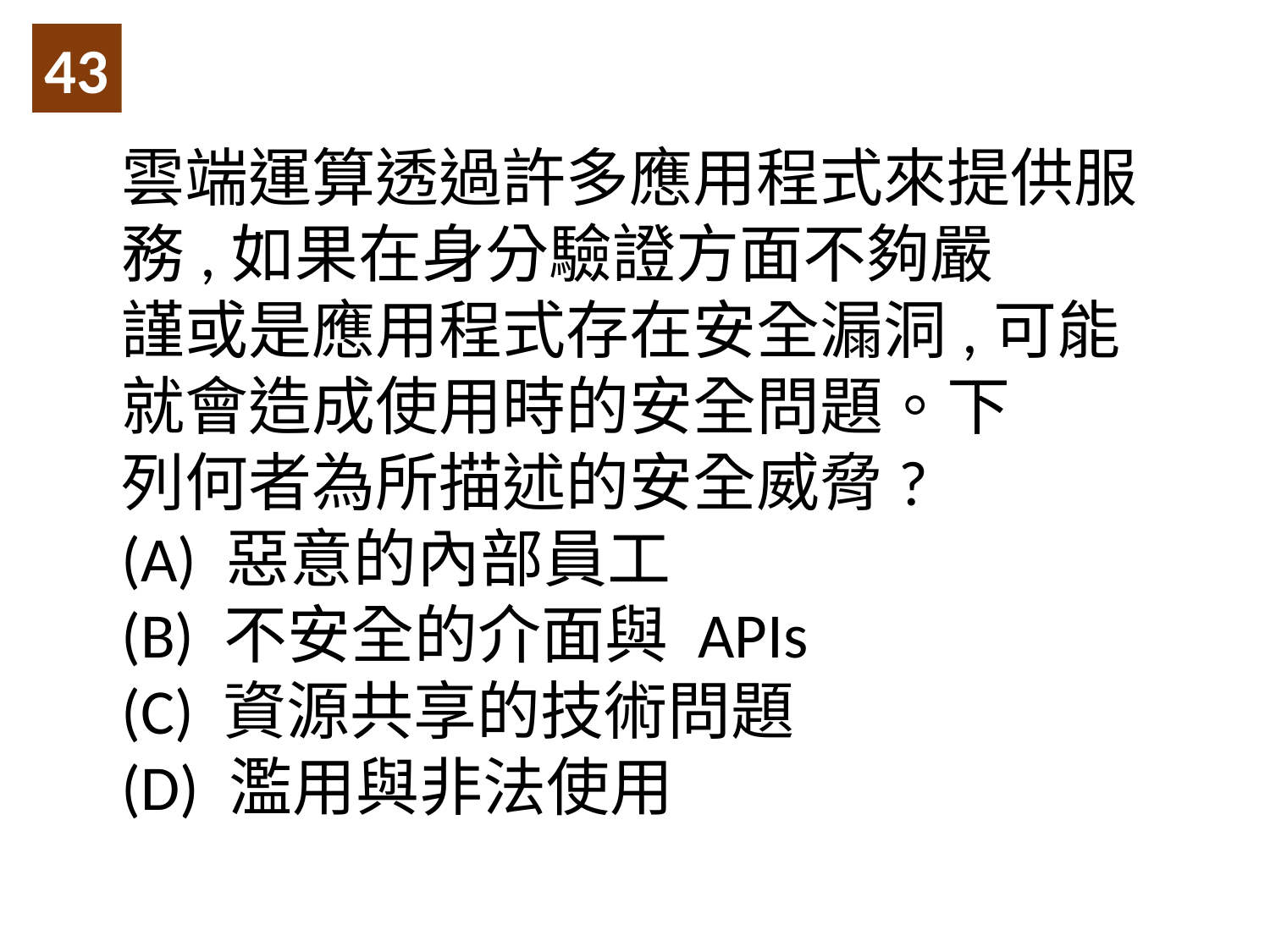

43
雲端運算透過許多應用程式來提供服務,如果在身分驗證方面不夠嚴
謹或是應用程式存在安全漏洞,可能就會造成使用時的安全問題。下
列何者為所描述的安全威脅?
(A) 惡意的內部員工
(B) 不安全的介面與 APIs
(C) 資源共享的技術問題
(D) 濫用與非法使用